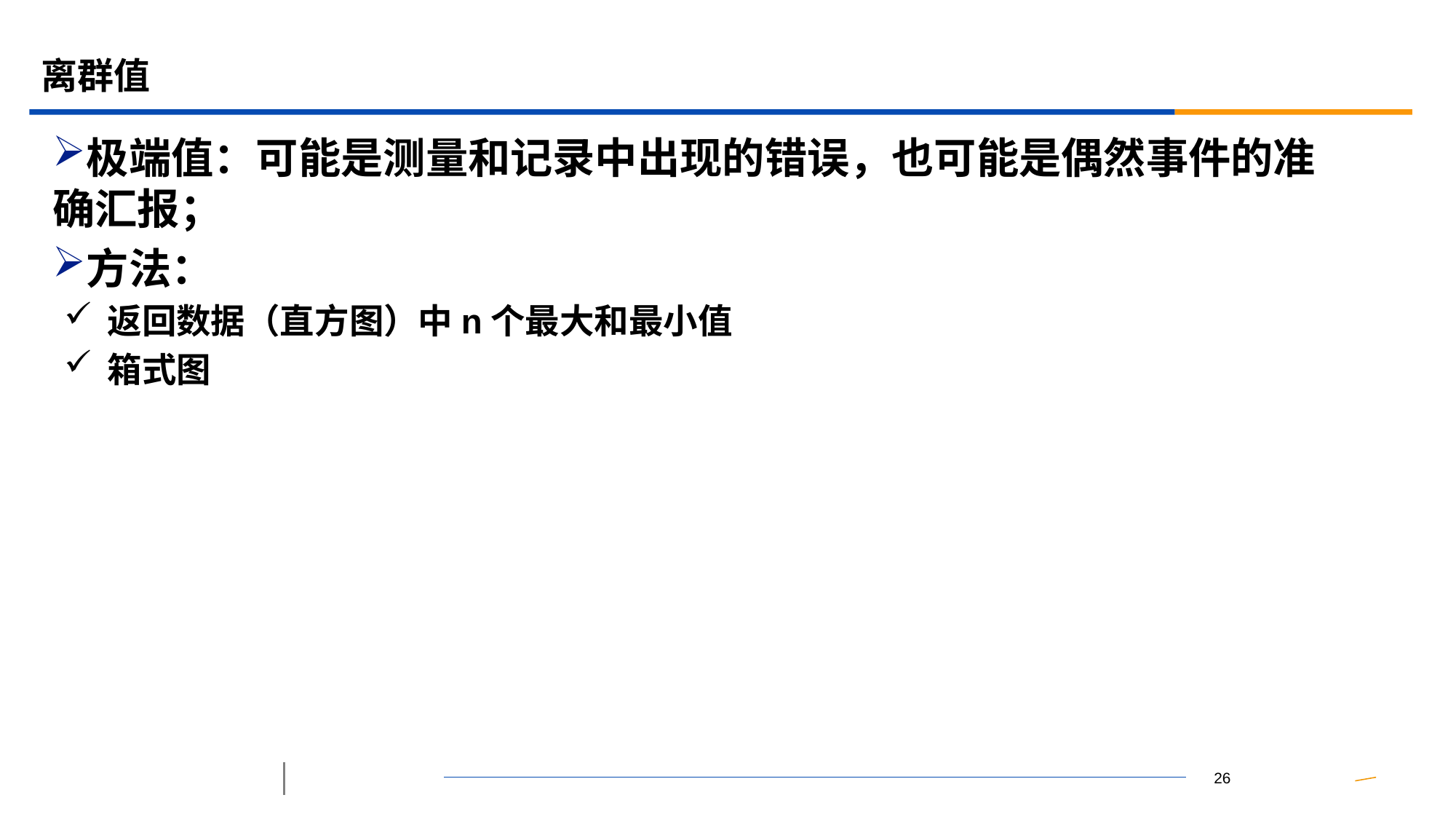

# 离群值
极端值：可能是测量和记录中出现的错误，也可能是偶然事件的准确汇报；
方法：
返回数据（直方图）中n个最大和最小值
箱式图